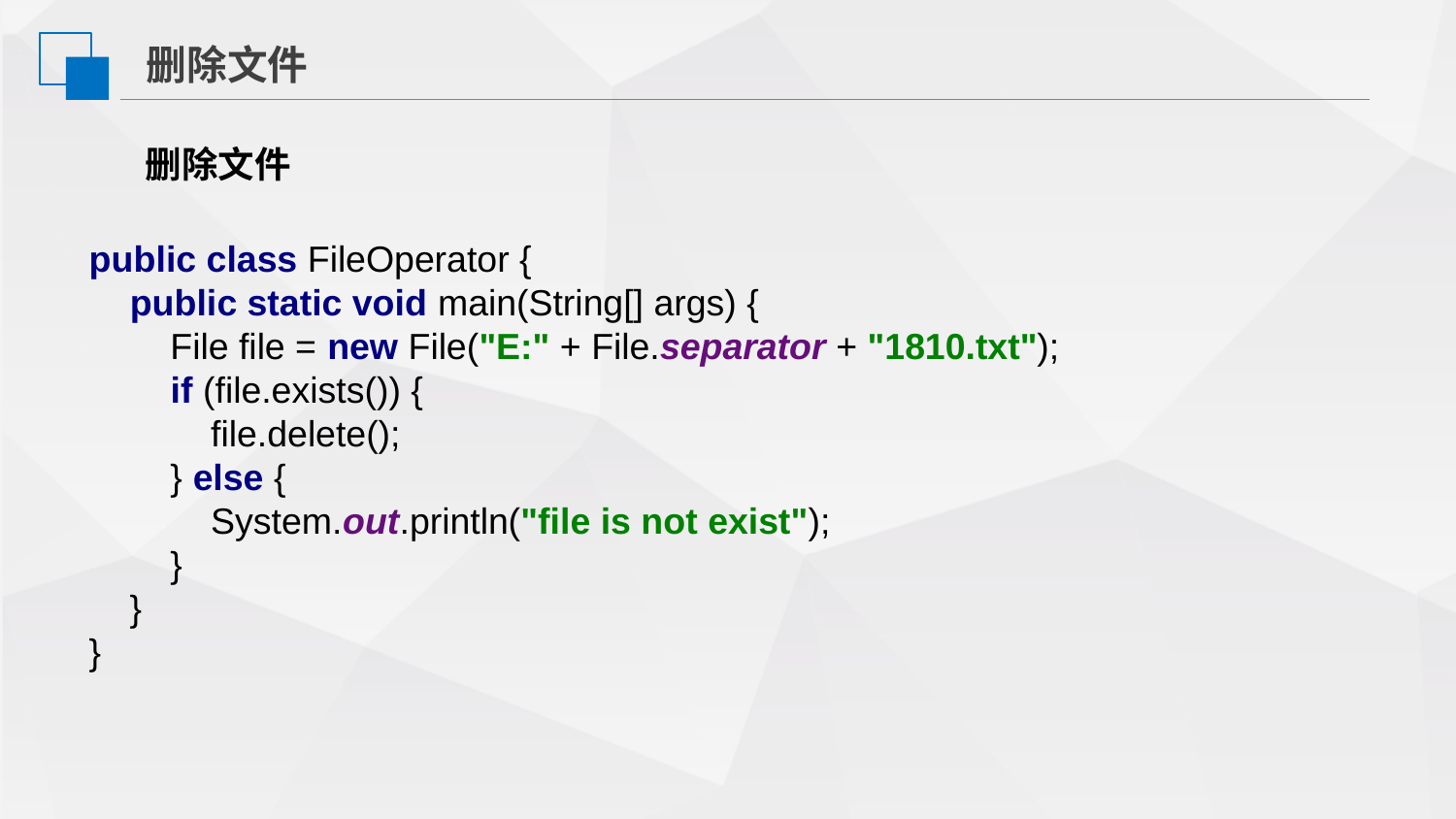

删除文件
删除文件
public class FileOperator {
    public static void main(String[] args) {
        File file = new File("E:" + File.separator + "1810.txt");
        if (file.exists()) {
            file.delete();
        } else {
            System.out.println("file is not exist");
        }
    }
}